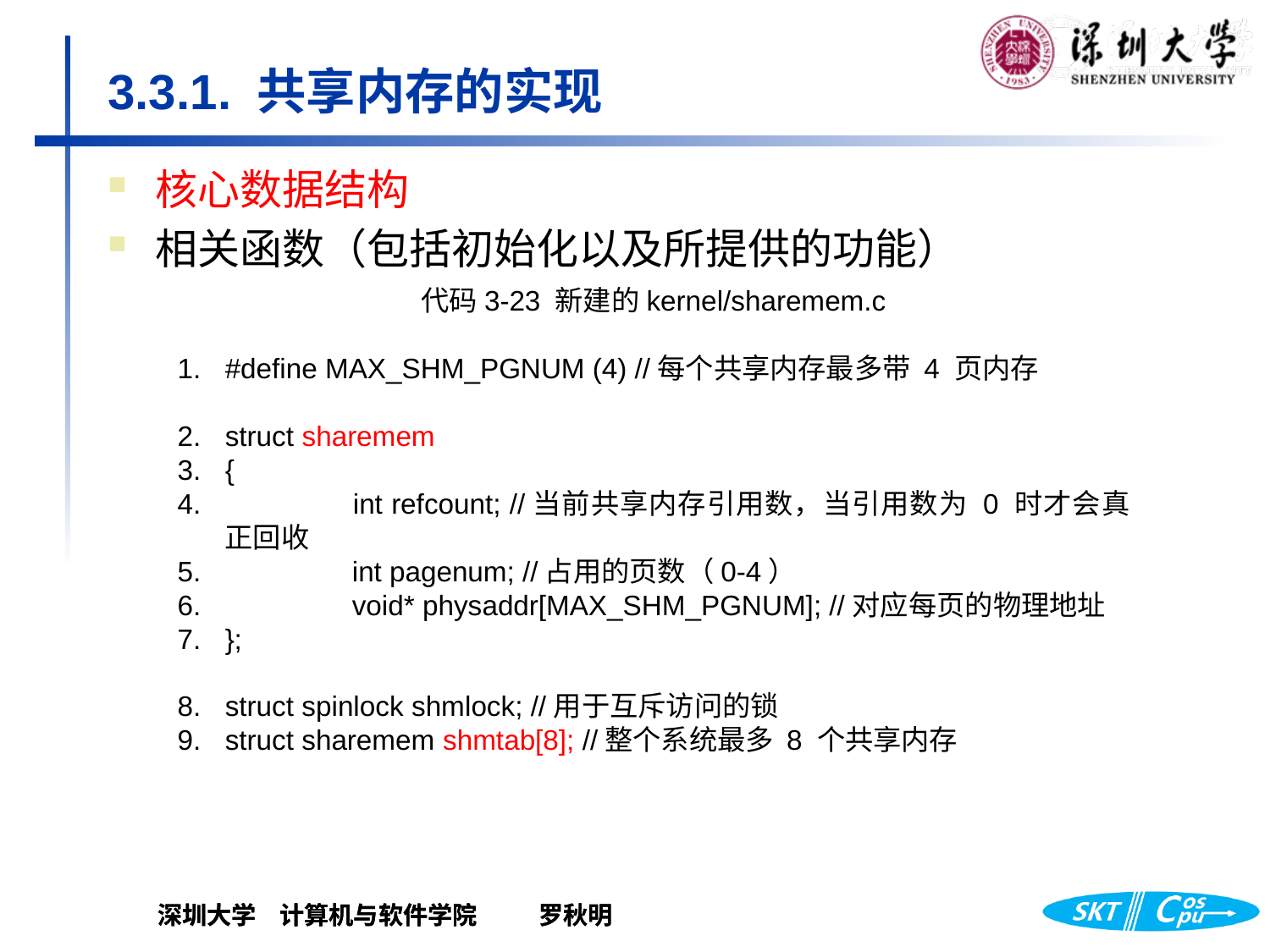

# 3.3.1. 共享内存的实现
核心数据结构
相关函数（包括初始化以及所提供的功能）
代码3-23 新建的kernel/sharemem.c

#define MAX_SHM_PGNUM (4) //每个共享内存最多带 4 页内存

struct sharemem
{
 	int refcount; //当前共享内存引用数，当引用数为 0 时才会真正回收
 	int pagenum; //占用的页数（0-4）
 	void* physaddr[MAX_SHM_PGNUM]; //对应每页的物理地址
};

struct spinlock shmlock; //用于互斥访问的锁
struct sharemem shmtab[8]; //整个系统最多 8 个共享内存